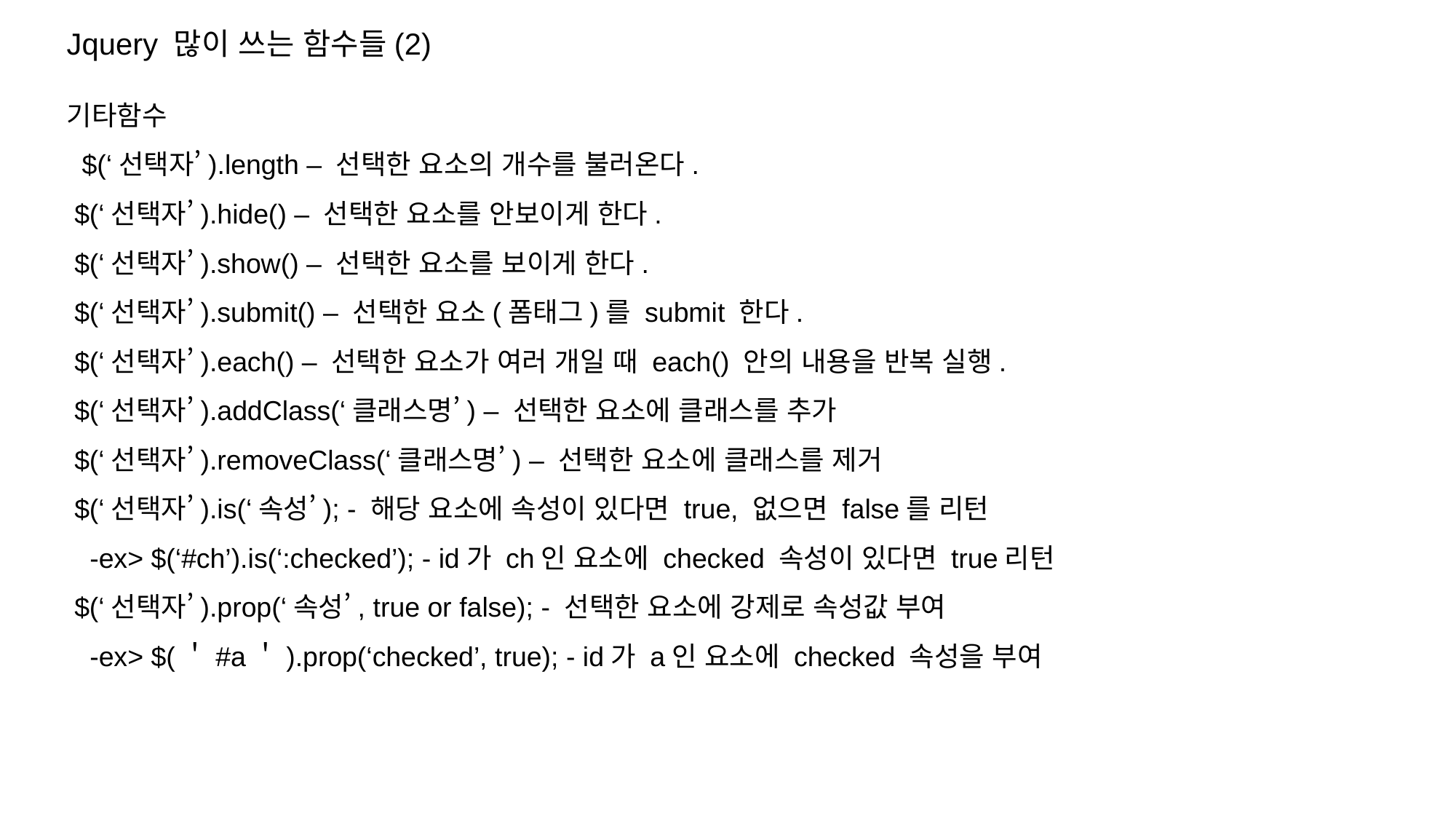

Jquery 많이 쓰는 함수들(2)
기타함수
  $(‘선택자’).length – 선택한 요소의 개수를 불러온다.
 $(‘선택자’).hide() – 선택한 요소를 안보이게 한다.
 $(‘선택자’).show() – 선택한 요소를 보이게 한다.
 $(‘선택자’).submit() – 선택한 요소(폼태그)를 submit 한다.
 $(‘선택자’).each() – 선택한 요소가 여러 개일 때 each() 안의 내용을 반복 실행.
 $(‘선택자’).addClass(‘클래스명’) – 선택한 요소에 클래스를 추가
 $(‘선택자’).removeClass(‘클래스명’) – 선택한 요소에 클래스를 제거
 $(‘선택자’).is(‘속성’); - 해당 요소에 속성이 있다면 true, 없으면 false를 리턴
   -ex> $(‘#ch’).is(‘:checked’); - id가 ch인 요소에 checked 속성이 있다면 true리턴
 $(‘선택자’).prop(‘속성’, true or false); - 선택한 요소에 강제로 속성값 부여
   -ex> $(＇#a＇).prop(‘checked’, true); - id가 a인 요소에 checked 속성을 부여